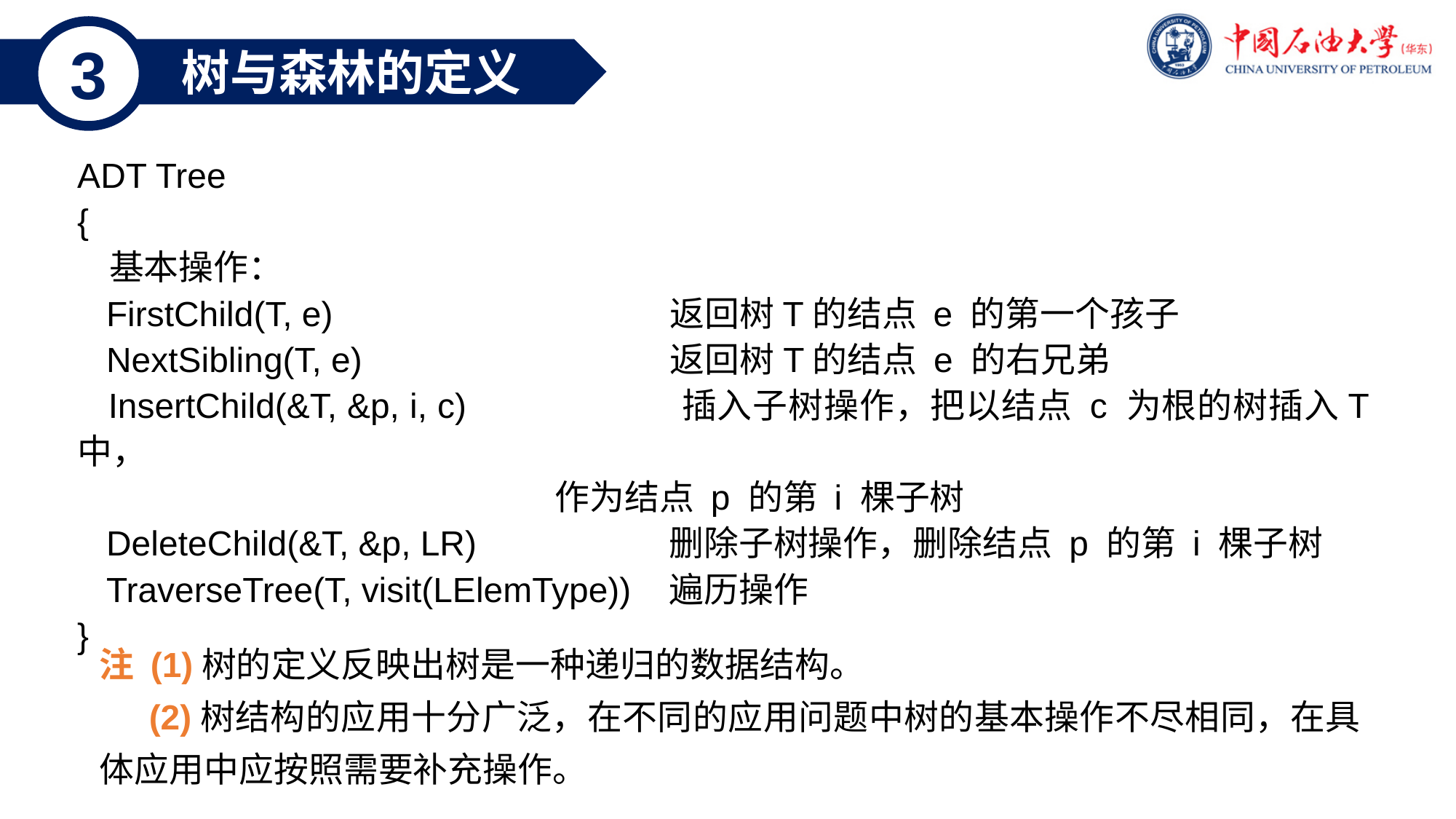

3
树与森林的定义
ADT Tree
{
   基本操作：
   FirstChild(T, e)                                  返回树T的结点 e 的第一个孩子
   NextSibling(T, e)                               返回树T的结点 e 的右兄弟
   InsertChild(&T, &p, i, c)                    插入子树操作，把以结点 c 为根的树插入T中，
                                                            作为结点 p 的第 i 棵子树
   DeleteChild(&T, &p, LR)                   删除子树操作，删除结点 p 的第 i 棵子树
   TraverseTree(T, visit(LElemType))   遍历操作
}
注 (1)树的定义反映出树是一种递归的数据结构。
     (2)树结构的应用十分广泛，在不同的应用问题中树的基本操作不尽相同，在具体应用中应按照需要补充操作。